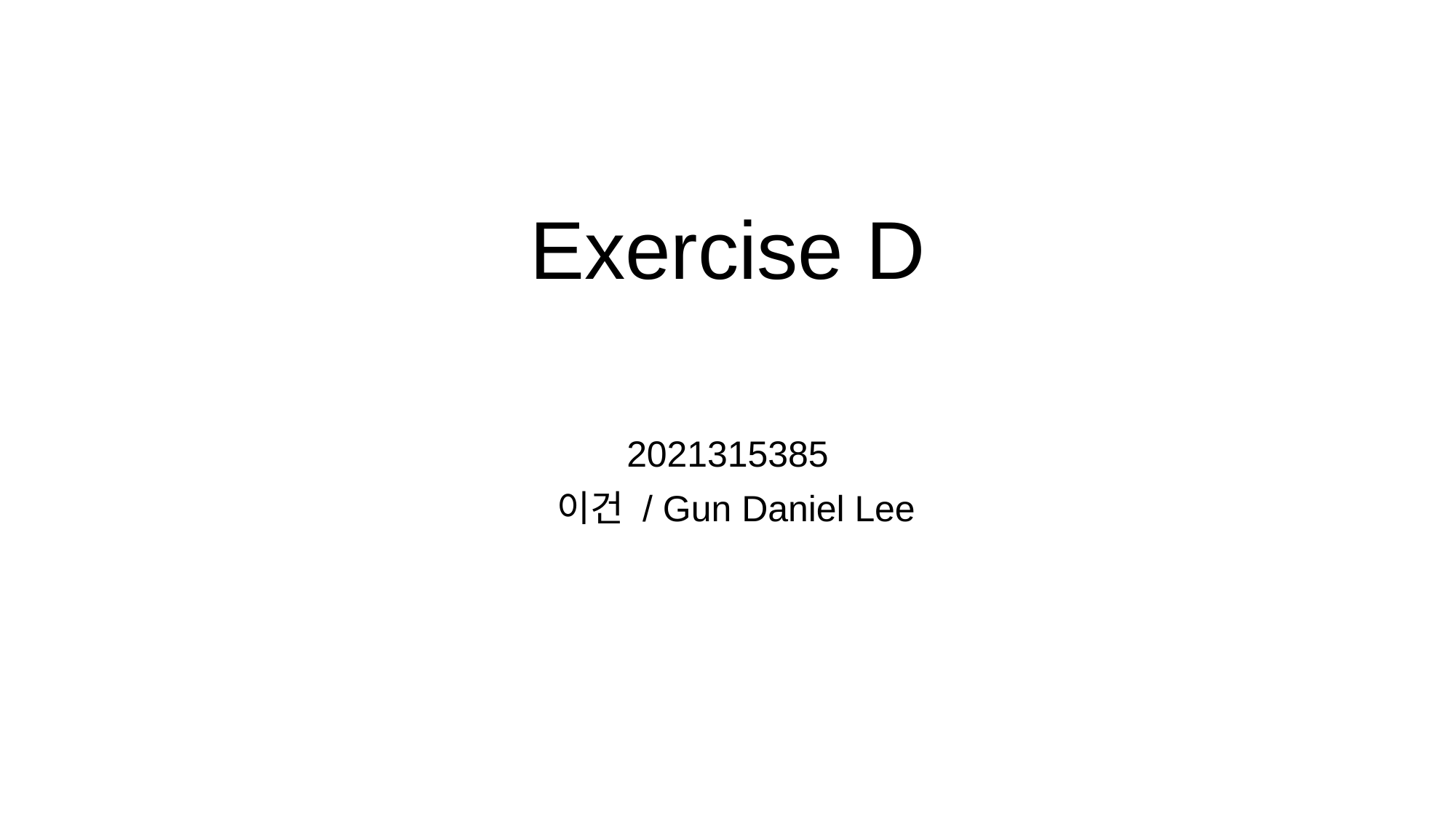

# Exercise D
2021315385
 이건 / Gun Daniel Lee